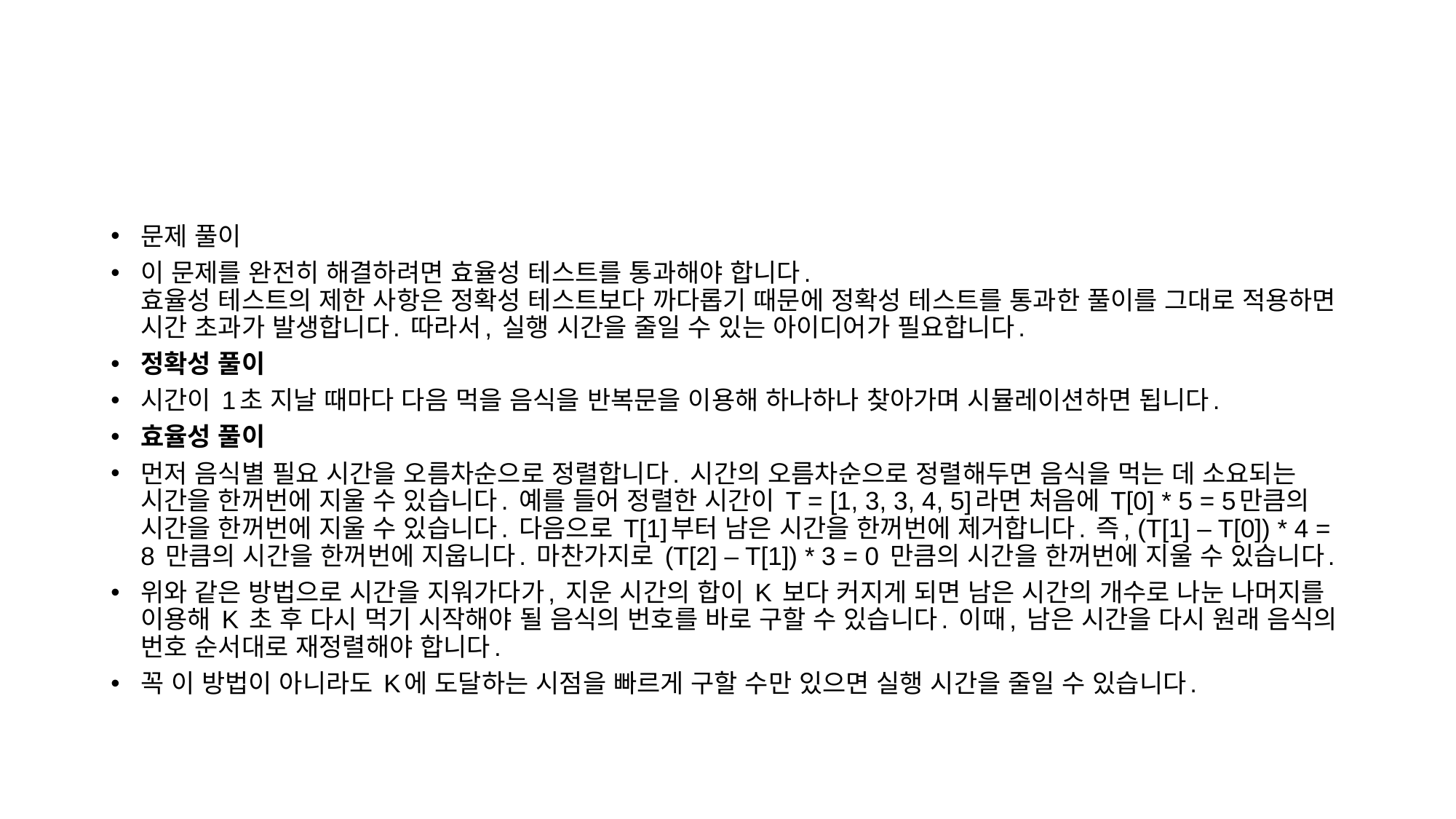

#
문제 풀이
이 문제를 완전히 해결하려면 효율성 테스트를 통과해야 합니다.
효율성 테스트의 제한 사항은 정확성 테스트보다 까다롭기 때문에 정확성 테스트를 통과한 풀이를 그대로 적용하면 시간 초과가 발생합니다. 따라서, 실행 시간을 줄일 수 있는 아이디어가 필요합니다.
정확성 풀이
시간이 1초 지날 때마다 다음 먹을 음식을 반복문을 이용해 하나하나 찾아가며 시뮬레이션하면 됩니다.
효율성 풀이
먼저 음식별 필요 시간을 오름차순으로 정렬합니다. 시간의 오름차순으로 정렬해두면 음식을 먹는 데 소요되는 시간을 한꺼번에 지울 수 있습니다. 예를 들어 정렬한 시간이 T = [1, 3, 3, 4, 5]라면 처음에 T[0] * 5 = 5만큼의 시간을 한꺼번에 지울 수 있습니다. 다음으로 T[1]부터 남은 시간을 한꺼번에 제거합니다. 즉, (T[1] – T[0]) * 4 = 8 만큼의 시간을 한꺼번에 지웁니다. 마찬가지로 (T[2] – T[1]) * 3 = 0 만큼의 시간을 한꺼번에 지울 수 있습니다.
위와 같은 방법으로 시간을 지워가다가, 지운 시간의 합이 K 보다 커지게 되면 남은 시간의 개수로 나눈 나머지를 이용해 K 초 후 다시 먹기 시작해야 될 음식의 번호를 바로 구할 수 있습니다. 이때, 남은 시간을 다시 원래 음식의 번호 순서대로 재정렬해야 합니다.
꼭 이 방법이 아니라도 K에 도달하는 시점을 빠르게 구할 수만 있으면 실행 시간을 줄일 수 있습니다.